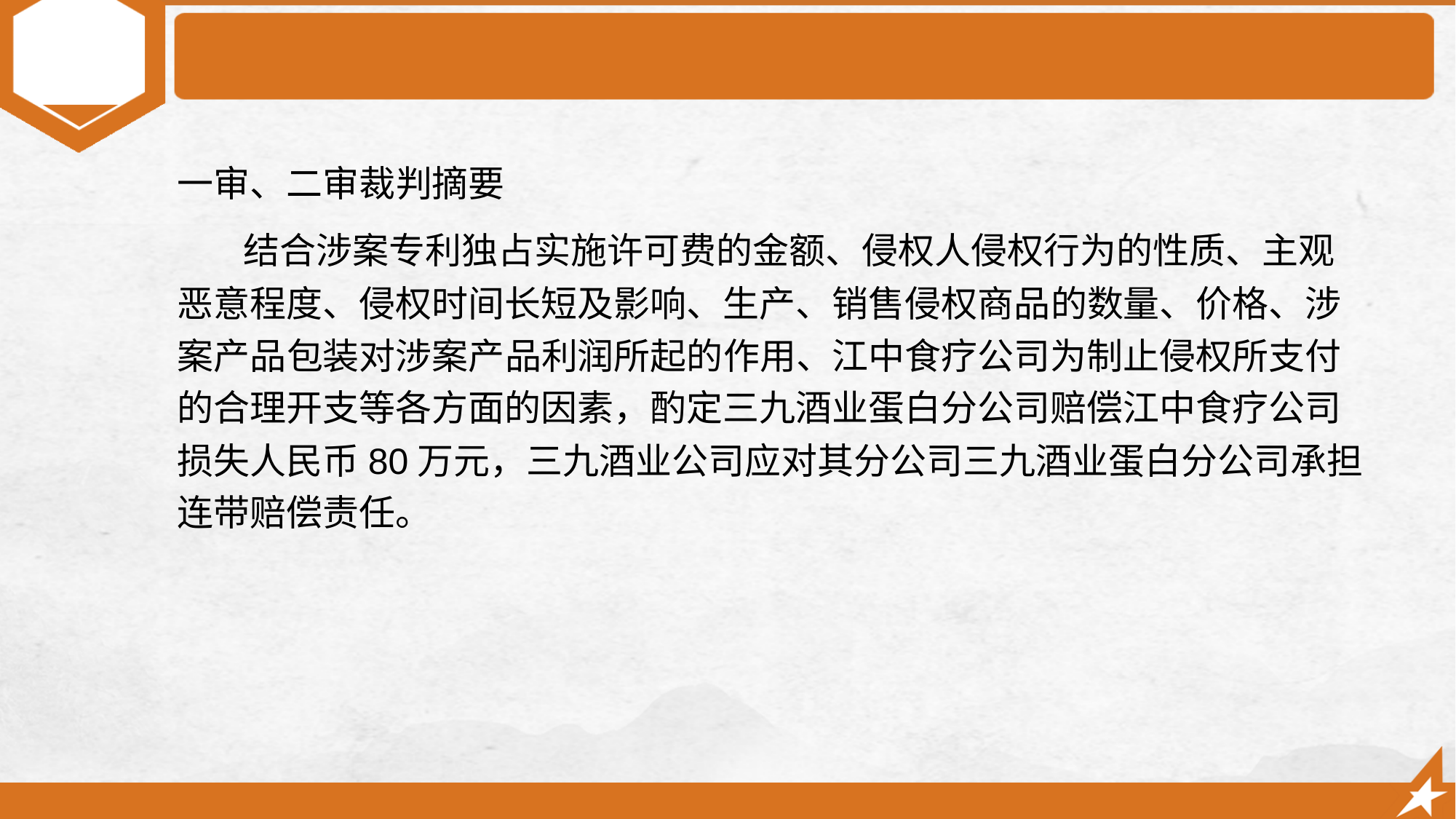

一审、二审裁判摘要
       结合涉案专利独占实施许可费的金额、侵权人侵权行为的性质、主观恶意程度、侵权时间长短及影响、生产、销售侵权商品的数量、价格、涉案产品包装对涉案产品利润所起的作用、江中食疗公司为制止侵权所支付的合理开支等各方面的因素，酌定三九酒业蛋白分公司赔偿江中食疗公司损失人民币80万元，三九酒业公司应对其分公司三九酒业蛋白分公司承担连带赔偿责任。